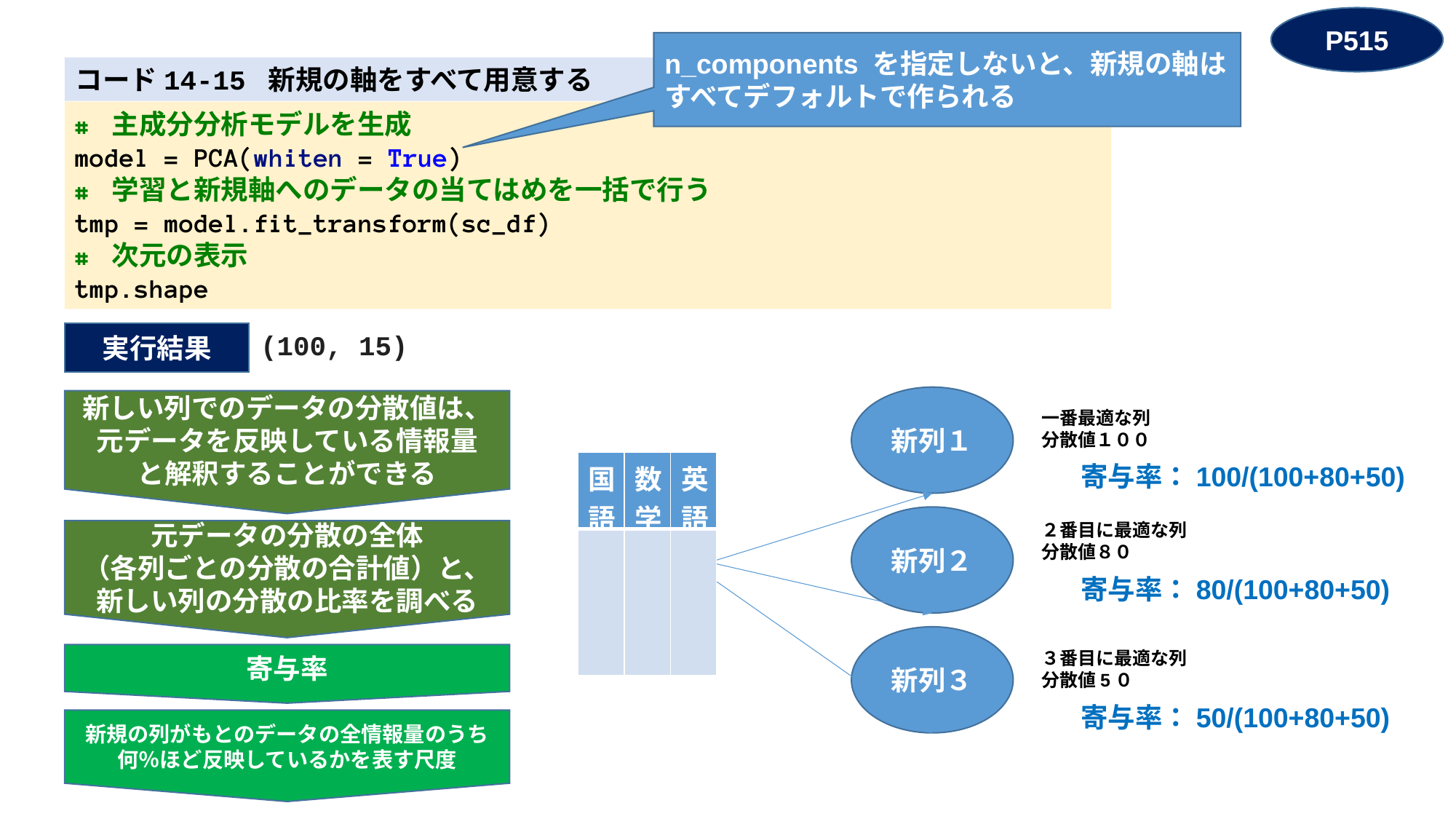

P515
n_components を指定しないと、新規の軸はすべてデフォルトで作られる
コード14-15 新規の軸をすべて用意する
# 主成分分析モデルを生成
model = PCA(whiten = True)
# 学習と新規軸へのデータの当てはめを一括で行う
tmp = model.fit_transform(sc_df)
# 次元の表示
tmp.shape
実行結果
(100, 15)
新列１
新しい列でのデータの分散値は、元データを反映している情報量
と解釈することができる
一番最適な列
分散値１００
| 国語 | 数学 | 英語 |
| --- | --- | --- |
|  |  |  |
寄与率：100/(100+80+50)
新列２
２番目に最適な列
分散値８０
元データの分散の全体
（各列ごとの分散の合計値）と、
新しい列の分散の比率を調べる
寄与率：80/(100+80+50)
新列３
３番目に最適な列
分散値5０
寄与率
寄与率：50/(100+80+50)
新規の列がもとのデータの全情報量のうち何％ほど反映しているかを表す尺度